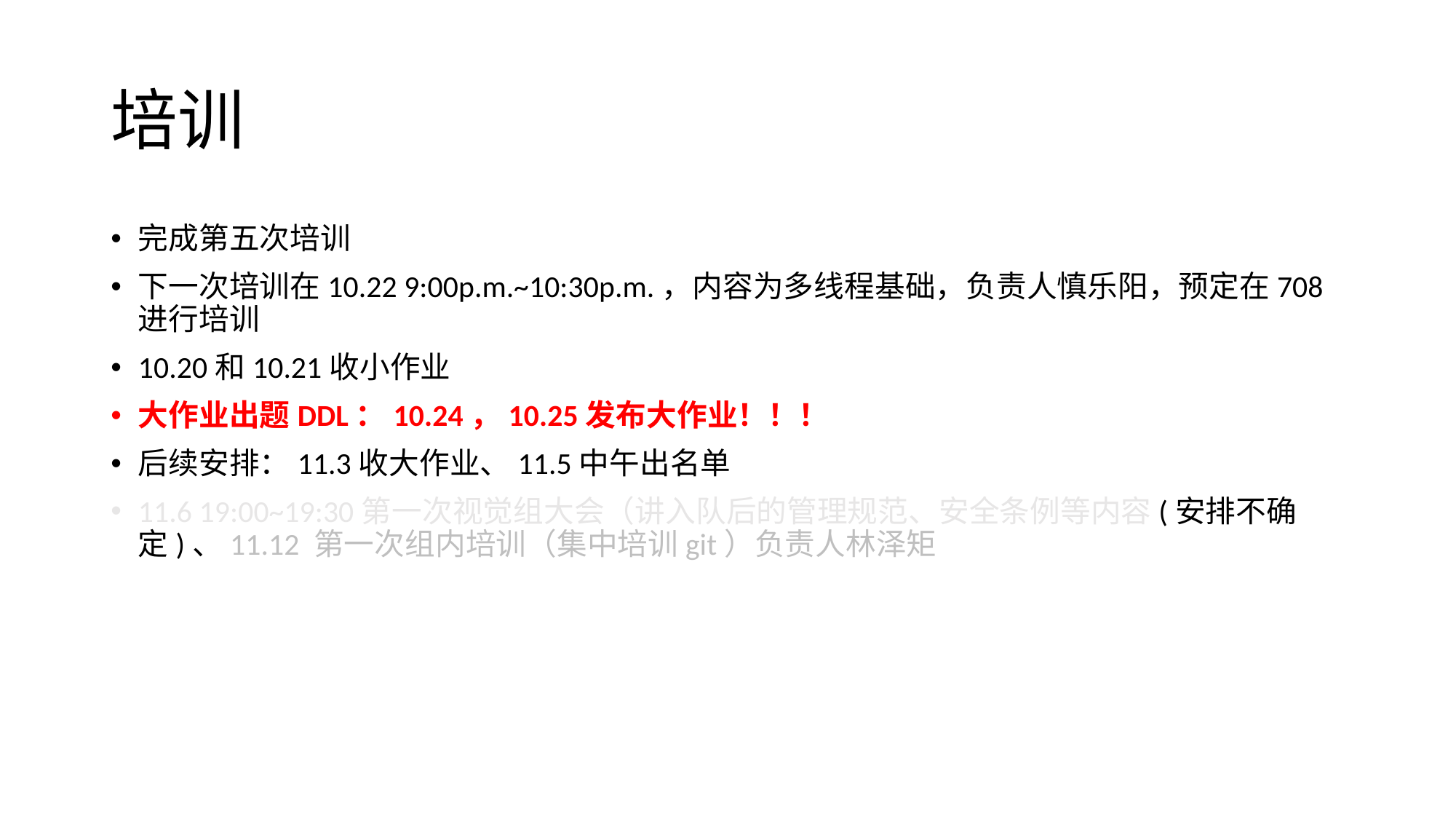

# 培训
完成第五次培训
下一次培训在10.22 9:00p.m.~10:30p.m.，内容为多线程基础，负责人慎乐阳，预定在708进行培训
10.20和10.21收小作业
大作业出题DDL：10.24，10.25发布大作业！！！
后续安排：11.3收大作业、11.5中午出名单
11.6 19:00~19:30第一次视觉组大会（讲入队后的管理规范、安全条例等内容(安排不确定)、11.12 第一次组内培训（集中培训git）负责人林泽矩